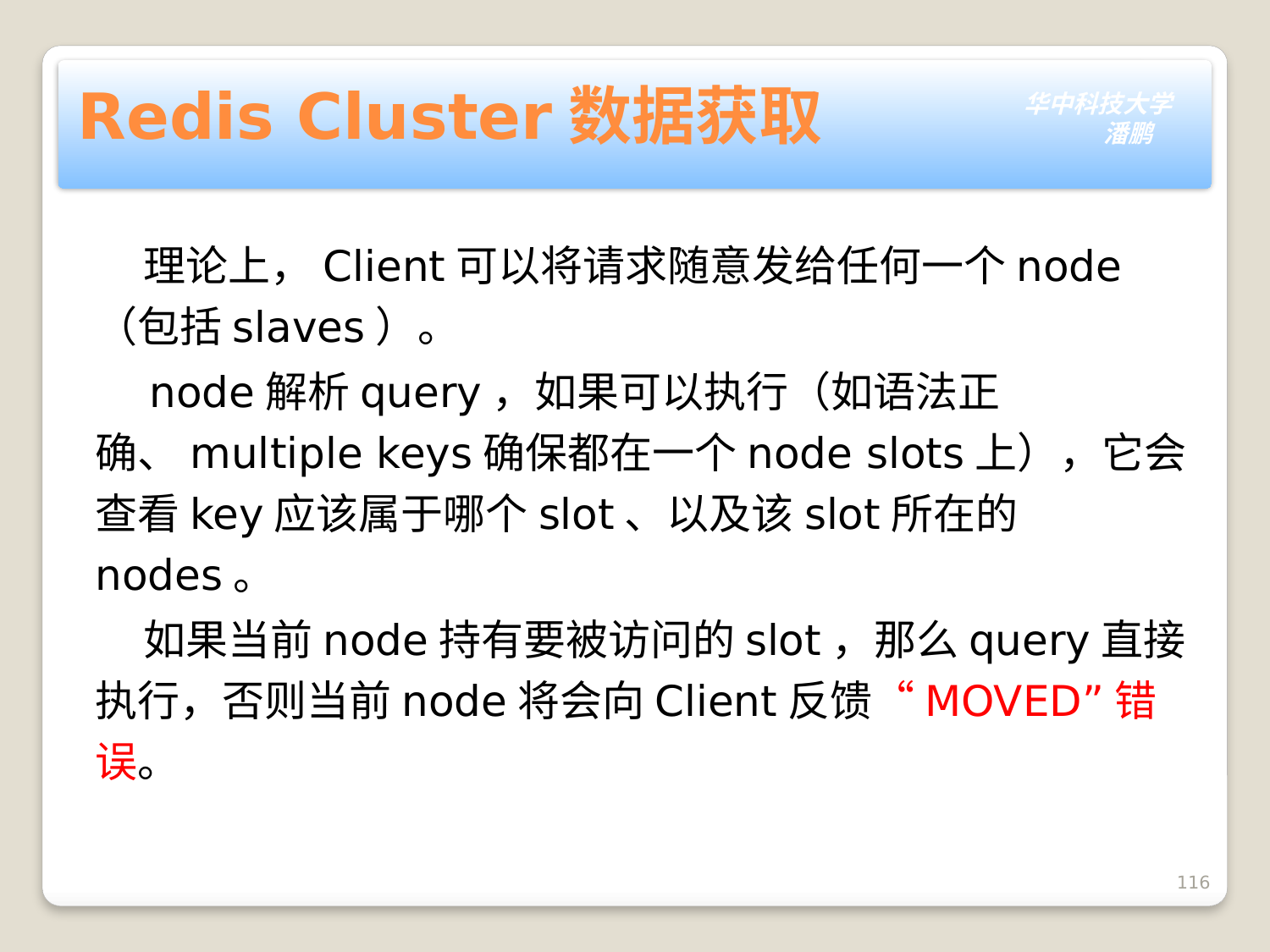

# Redis Cluster数据获取
    理论上，Client可以将请求随意发给任何一个node（包括slaves）。
    node解析query，如果可以执行（如语法正确、multiple keys确保都在一个node slots上），它会查看key应该属于哪个slot、以及该slot所在的nodes。
    如果当前node持有要被访问的slot，那么query直接执行，否则当前node将会向Client反馈“MOVED”错误。
116